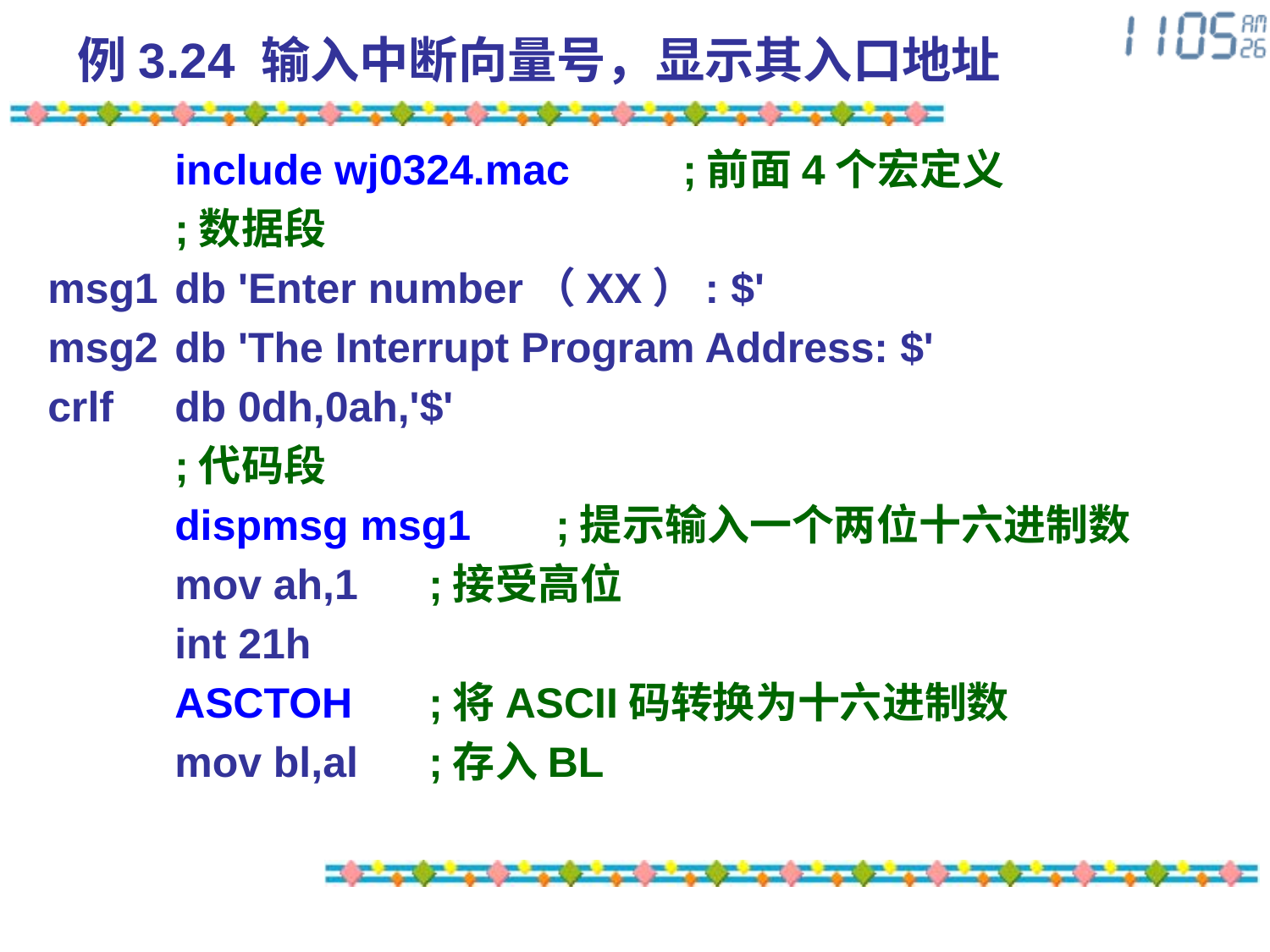

# 例3.24 输入中断向量号，显示其入口地址
	include wj0324.mac	;前面4个宏定义
	;数据段
msg1	db 'Enter number（XX）: $'
msg2	db 'The Interrupt Program Address: $'
crlf	db 0dh,0ah,'$'
	;代码段
	dispmsg msg1	;提示输入一个两位十六进制数
	mov ah,1	;接受高位
	int 21h
	ASCTOH	;将ASCII码转换为十六进制数
	mov bl,al	;存入BL